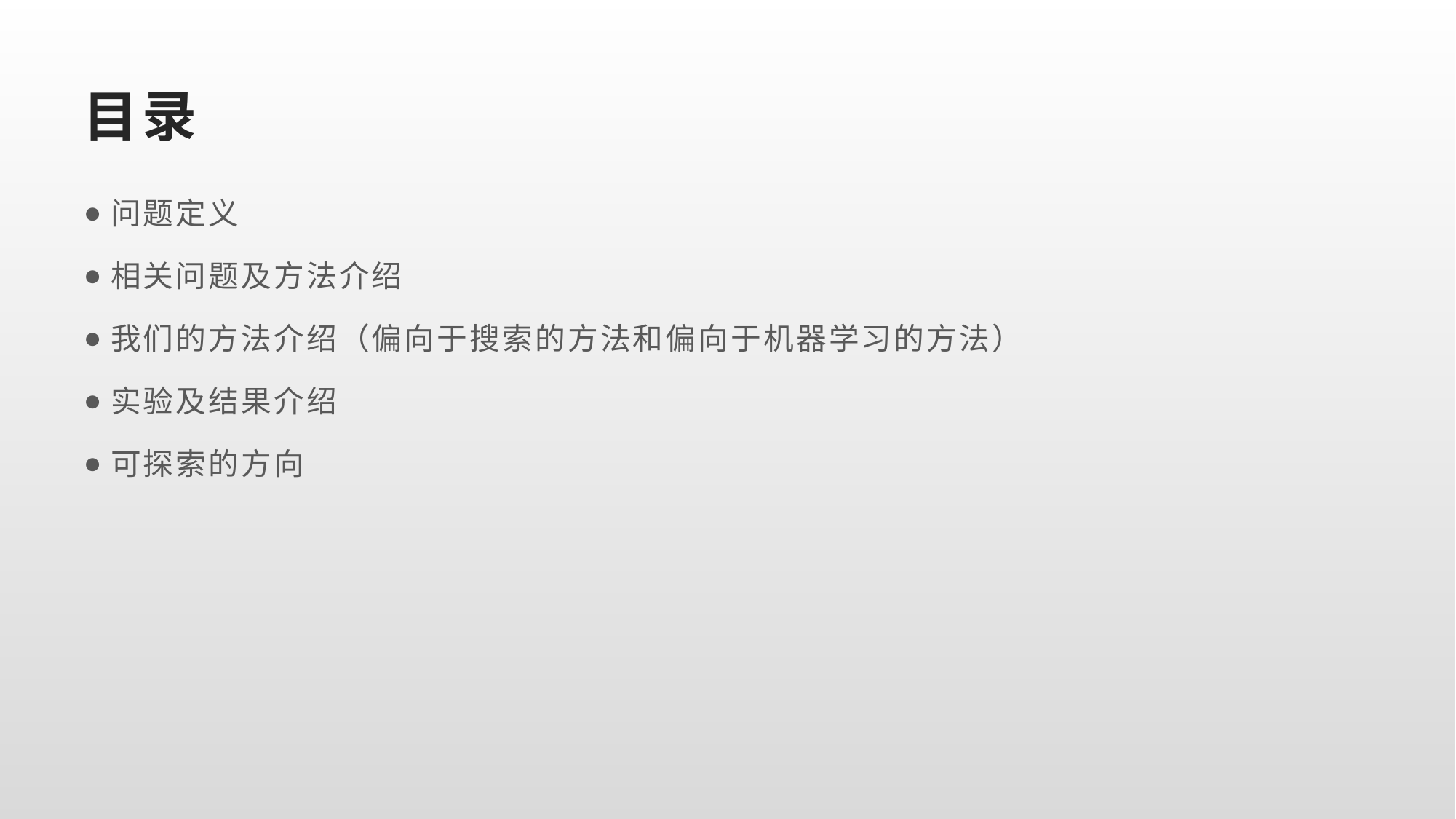

# 目录
问题定义
相关问题及方法介绍
我们的方法介绍（偏向于搜索的方法和偏向于机器学习的方法）
实验及结果介绍
可探索的方向